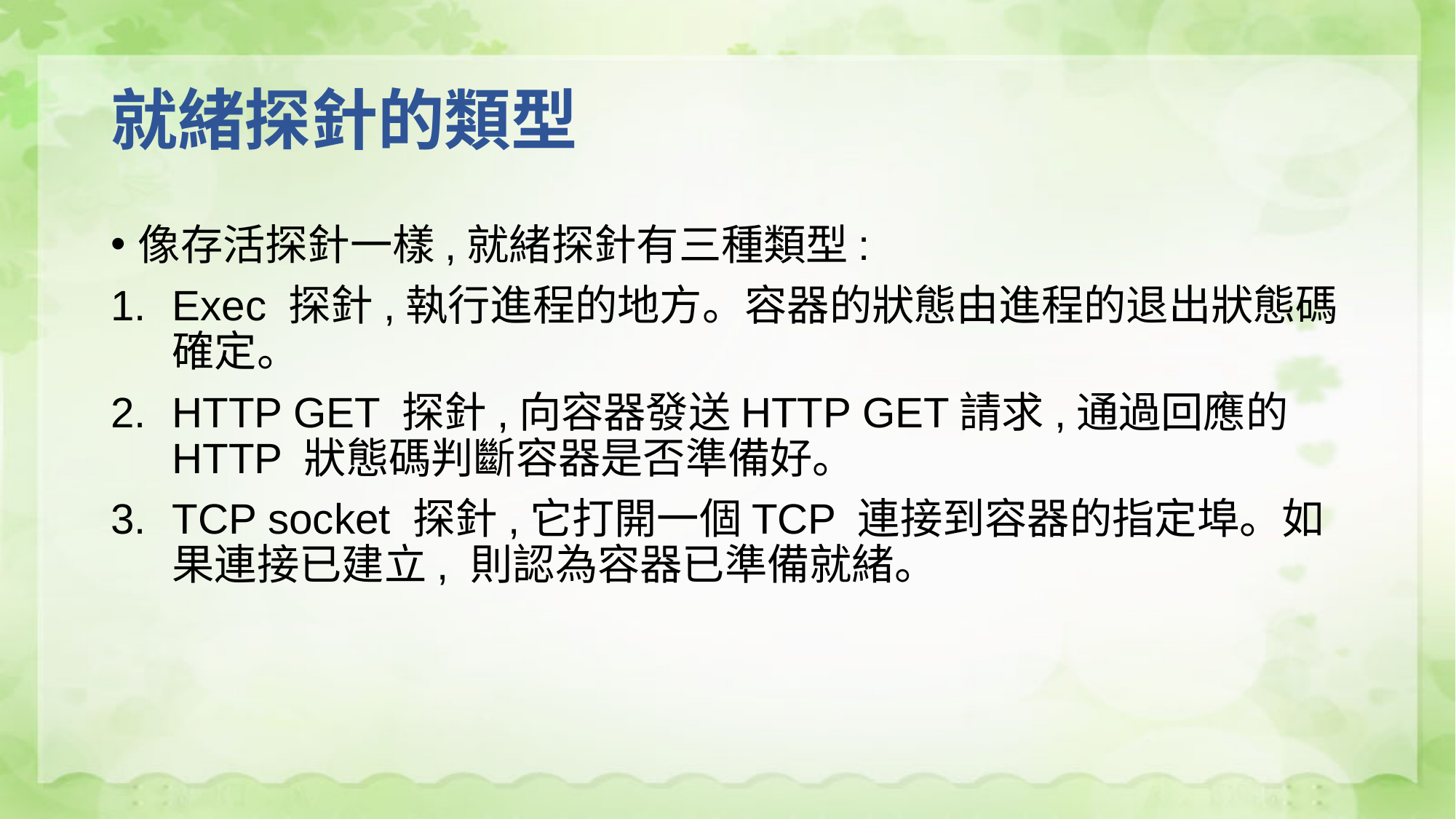

# 就緒探針的類型
像存活探針一樣,就緒探針有三種類型:
Exec 探針,執行進程的地方。容器的狀態由進程的退出狀態碼確定。
HTTP GET 探針,向容器發送HTTP GET請求,通過回應的 HTTP 狀態碼判斷容器是否準備好。
TCP socket 探針,它打開一個TCP 連接到容器的指定埠。如果連接已建立, 則認為容器已準備就緒。